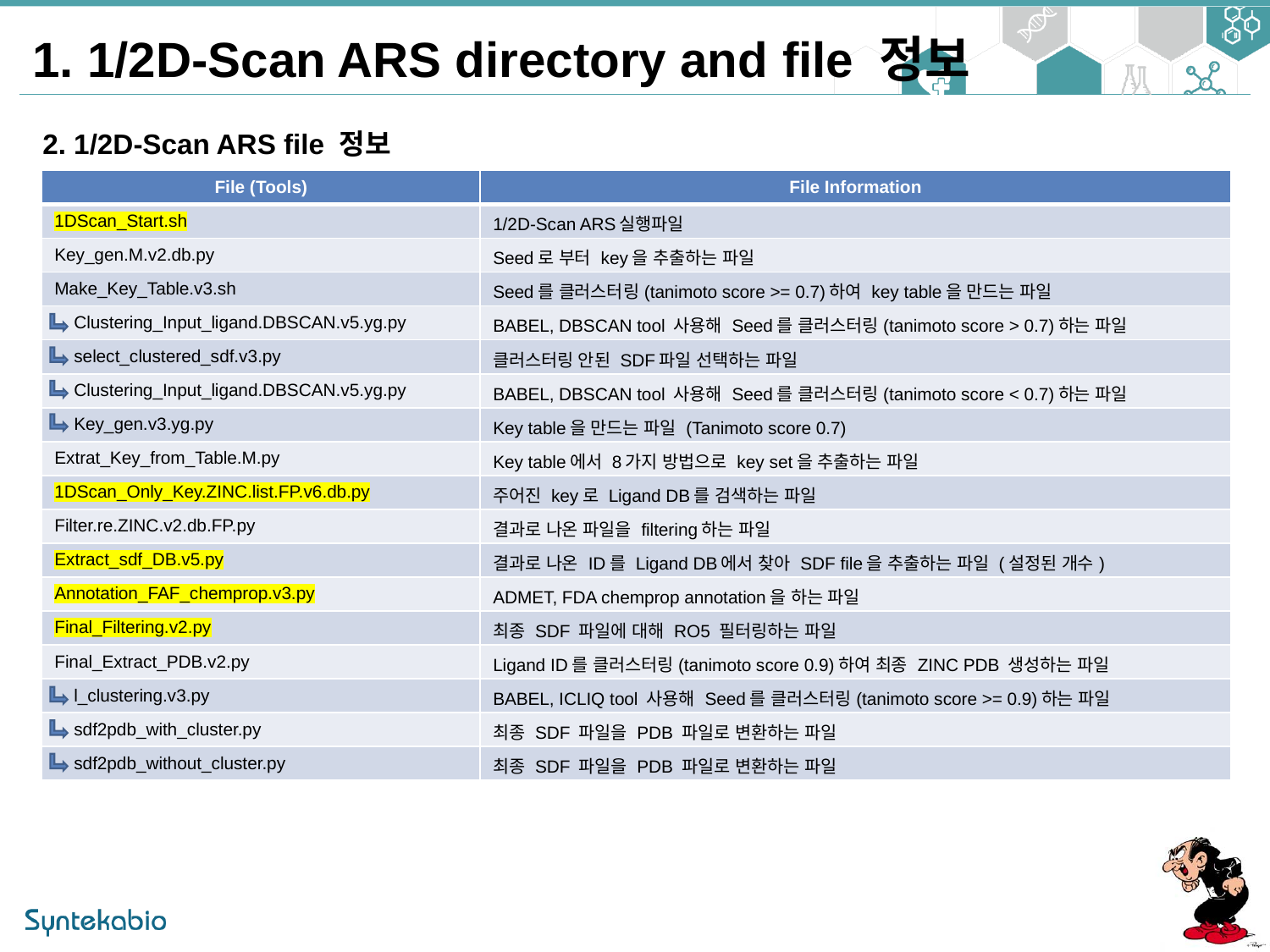

1. 1/2D-Scan ARS directory and file 정보
2. 1/2D-Scan ARS file 정보
| File (Tools) | File Information |
| --- | --- |
| 1DScan\_Start.sh | 1/2D-Scan ARS실행파일 |
| Key\_gen.M.v2.db.py | Seed로 부터 key을 추출하는 파일 |
| Make\_Key\_Table.v3.sh | Seed를 클러스터링(tanimoto score >= 0.7)하여 key table을 만드는 파일 |
| Clustering\_Input\_ligand.DBSCAN.v5.yg.py | BABEL, DBSCAN tool 사용해 Seed를 클러스터링(tanimoto score > 0.7)하는 파일 |
| select\_clustered\_sdf.v3.py | 클러스터링 안된 SDF파일 선택하는 파일 |
| Clustering\_Input\_ligand.DBSCAN.v5.yg.py | BABEL, DBSCAN tool 사용해 Seed를 클러스터링(tanimoto score < 0.7)하는 파일 |
| Key\_gen.v3.yg.py | Key table을 만드는 파일 (Tanimoto score 0.7) |
| Extrat\_Key\_from\_Table.M.py | Key table에서 8가지 방법으로 key set을 추출하는 파일 |
| 1DScan\_Only\_Key.ZINC.list.FP.v6.db.py | 주어진 key로 Ligand DB를 검색하는 파일 |
| Filter.re.ZINC.v2.db.FP.py | 결과로 나온 파일을 filtering하는 파일 |
| Extract\_sdf\_DB.v5.py | 결과로 나온 ID를 Ligand DB에서 찾아 SDF file을 추출하는 파일 (설정된 개수) |
| Annotation\_FAF\_chemprop.v3.py | ADMET, FDA chemprop annotation을 하는 파일 |
| Final\_Filtering.v2.py | 최종 SDF 파일에 대해 RO5 필터링하는 파일 |
| Final\_Extract\_PDB.v2.py | Ligand ID를 클러스터링(tanimoto score 0.9)하여 최종 ZINC PDB 생성하는 파일 |
| l\_clustering.v3.py | BABEL, ICLIQ tool 사용해 Seed를 클러스터링(tanimoto score >= 0.9)하는 파일 |
| sdf2pdb\_with\_cluster.py | 최종 SDF 파일을 PDB 파일로 변환하는 파일 |
| sdf2pdb\_without\_cluster.py | 최종 SDF 파일을 PDB 파일로 변환하는 파일 |